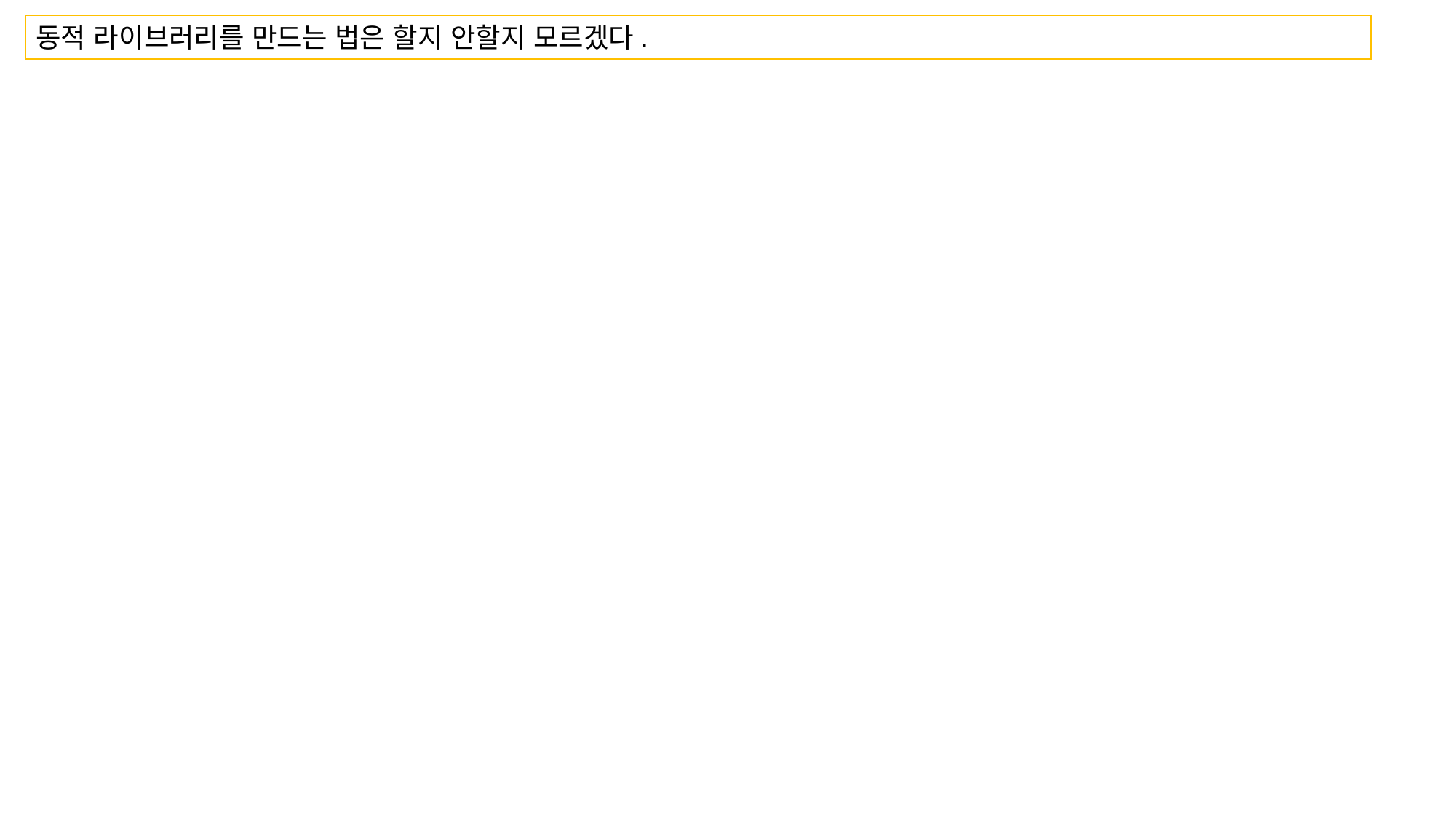

동적 라이브러리를 만드는 법은 할지 안할지 모르겠다.